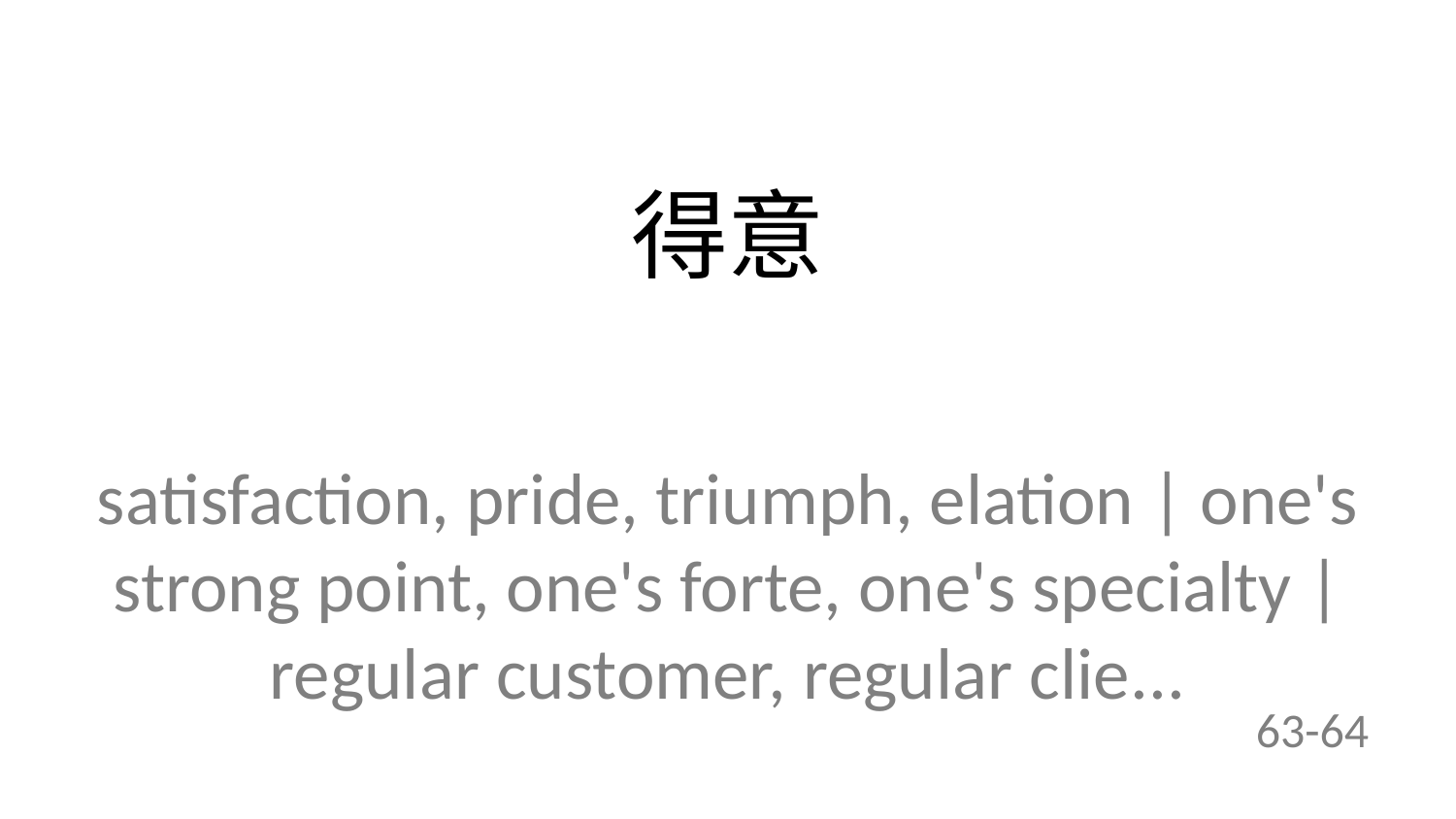

得意

satisfaction, pride, triumph, elation | one's strong point, one's forte, one's specialty | regular customer, regular clie...
63-64